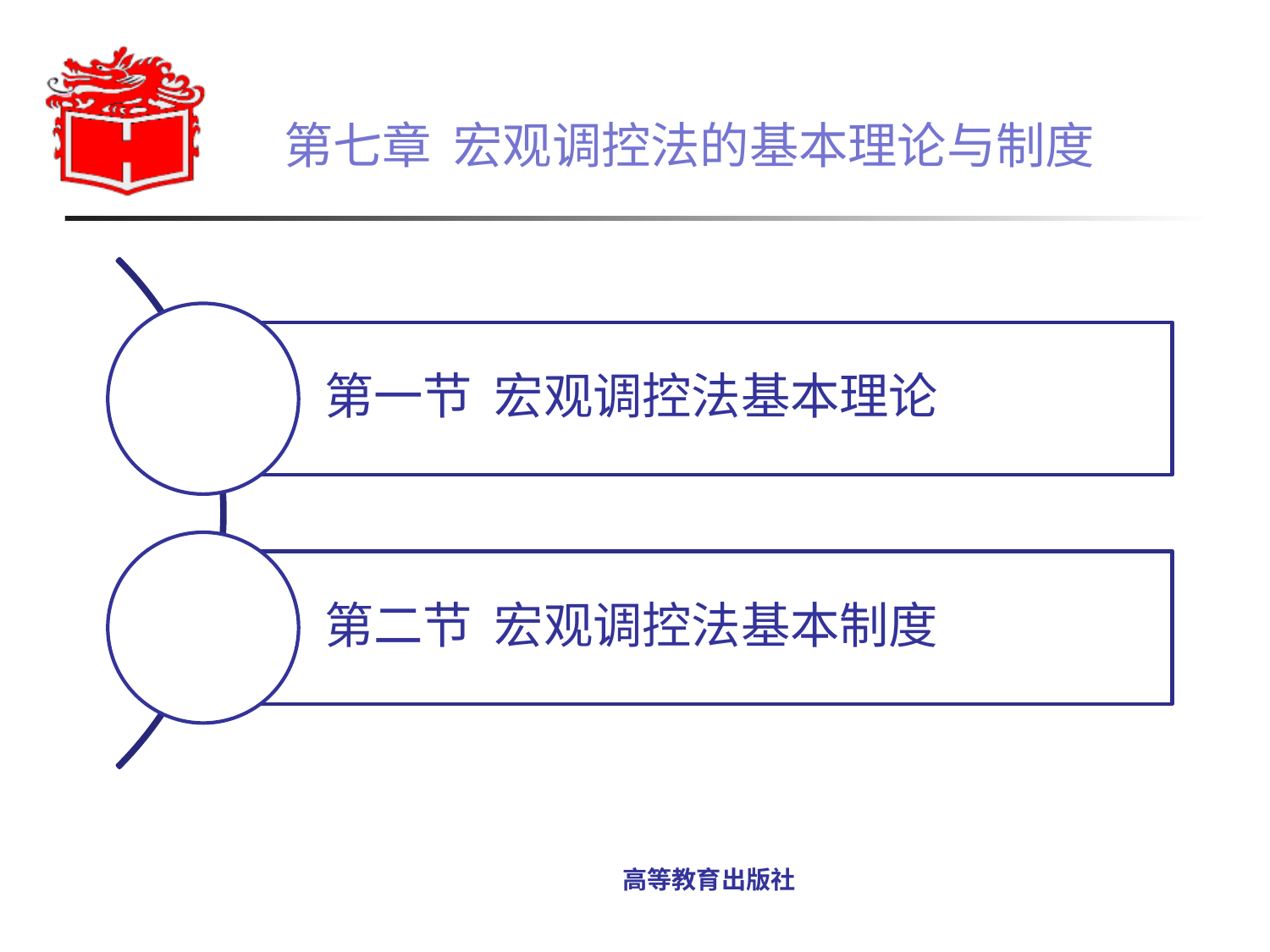

# 第七章  宏观调控法的基本理论与制度
第一节  宏观调控法基本理论
第二节  宏观调控法基本制度

高等教育出版社